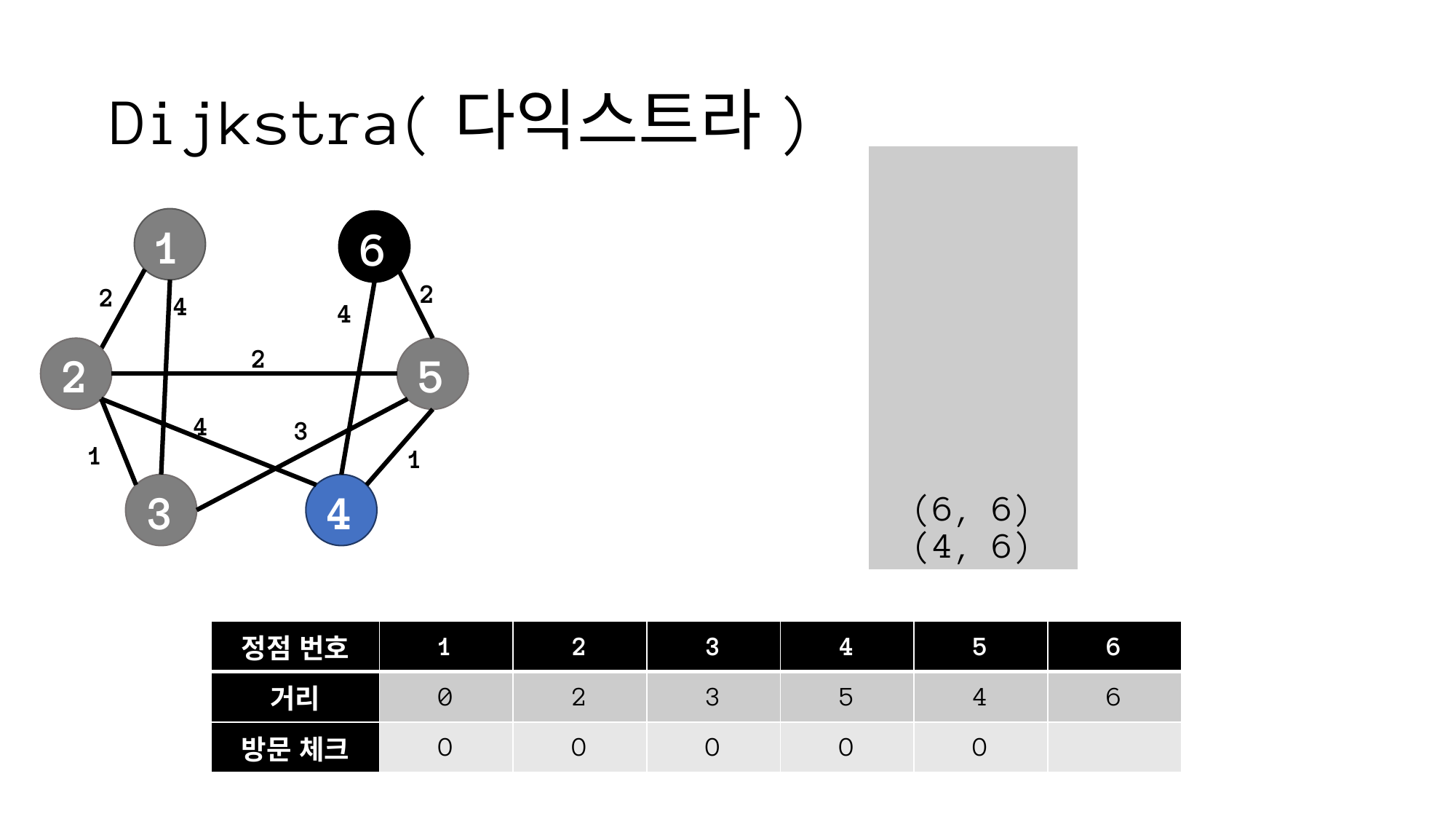

# Dijkstra(다익스트라)
| (6, 6) (4, 6) |
| --- |
1
6
2
2
4
4
2
2
5
4
3
1
1
3
4
| 정점 번호 | 1 | 2 | 3 | 4 | 5 | 6 |
| --- | --- | --- | --- | --- | --- | --- |
| 거리 | 0 | 2 | 3 | 5 | 4 | 6 |
| 방문 체크 | O | O | O | O | O |  |